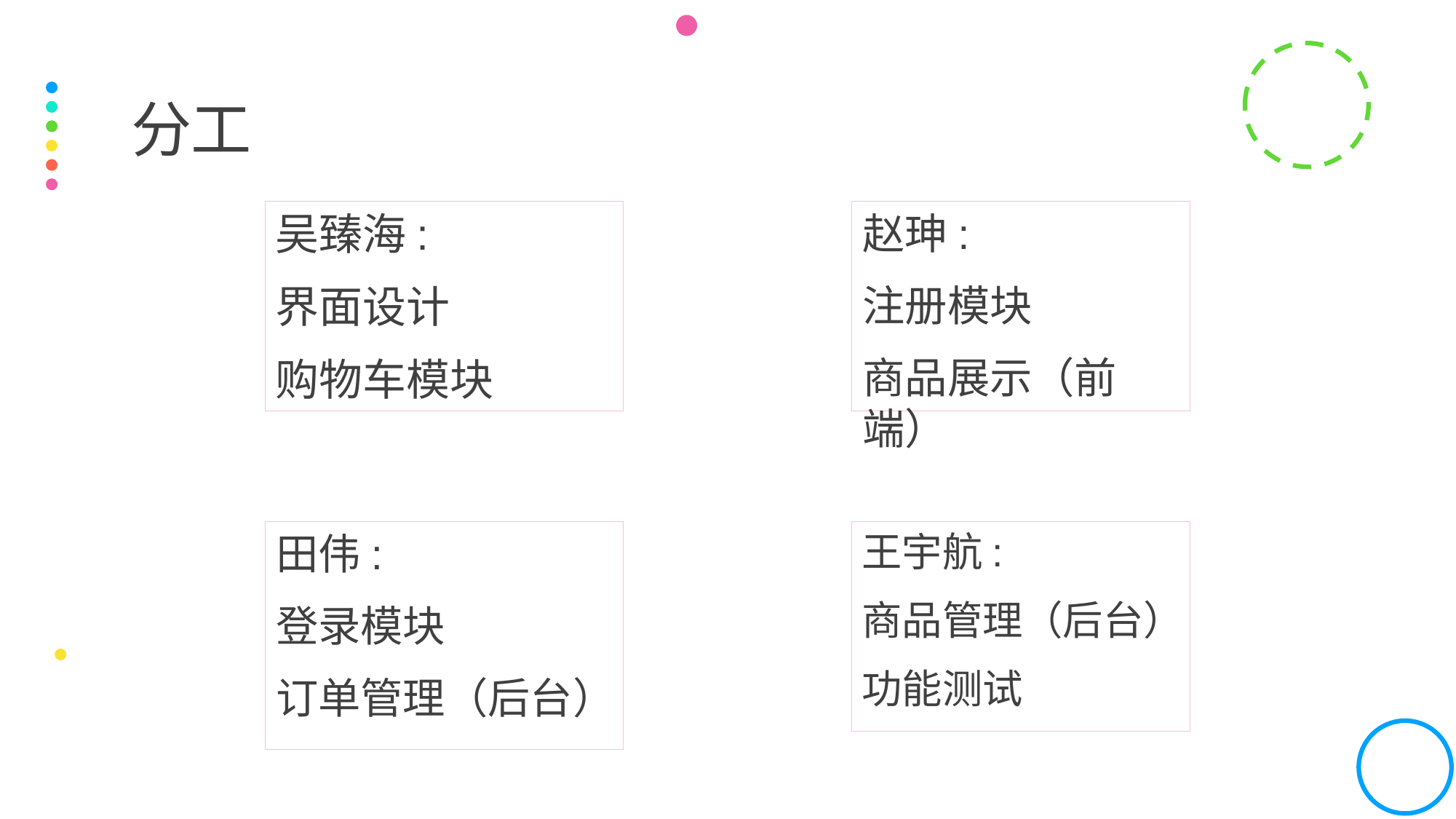

# 分工
吴臻海:
界面设计
购物车模块

赵珅:
注册模块
商品展示（前端）
田伟:
登录模块
订单管理（后台）
王宇航:
商品管理（后台）
功能测试